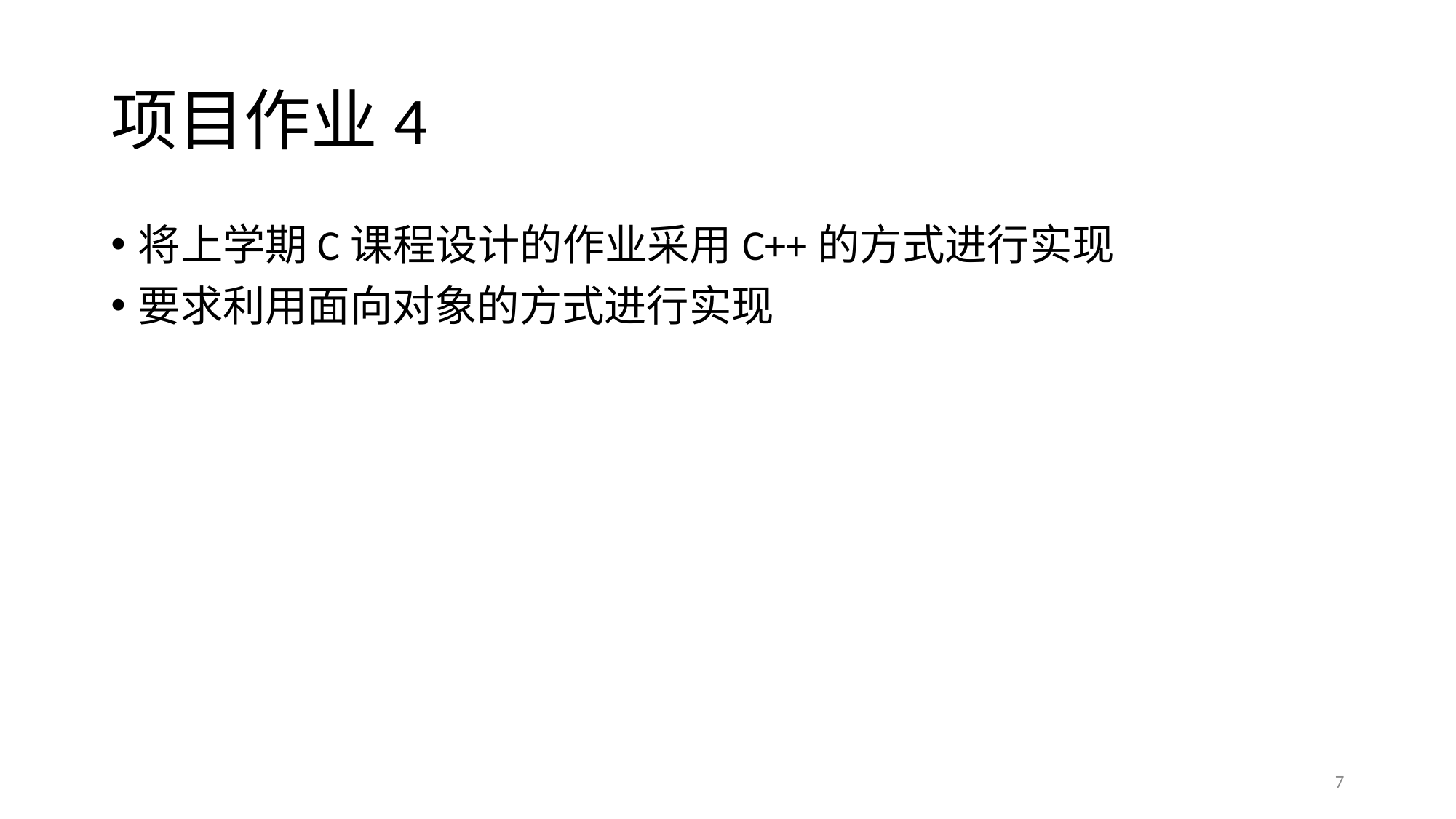

# 项目作业4
将上学期C课程设计的作业采用C++的方式进行实现
要求利用面向对象的方式进行实现
7